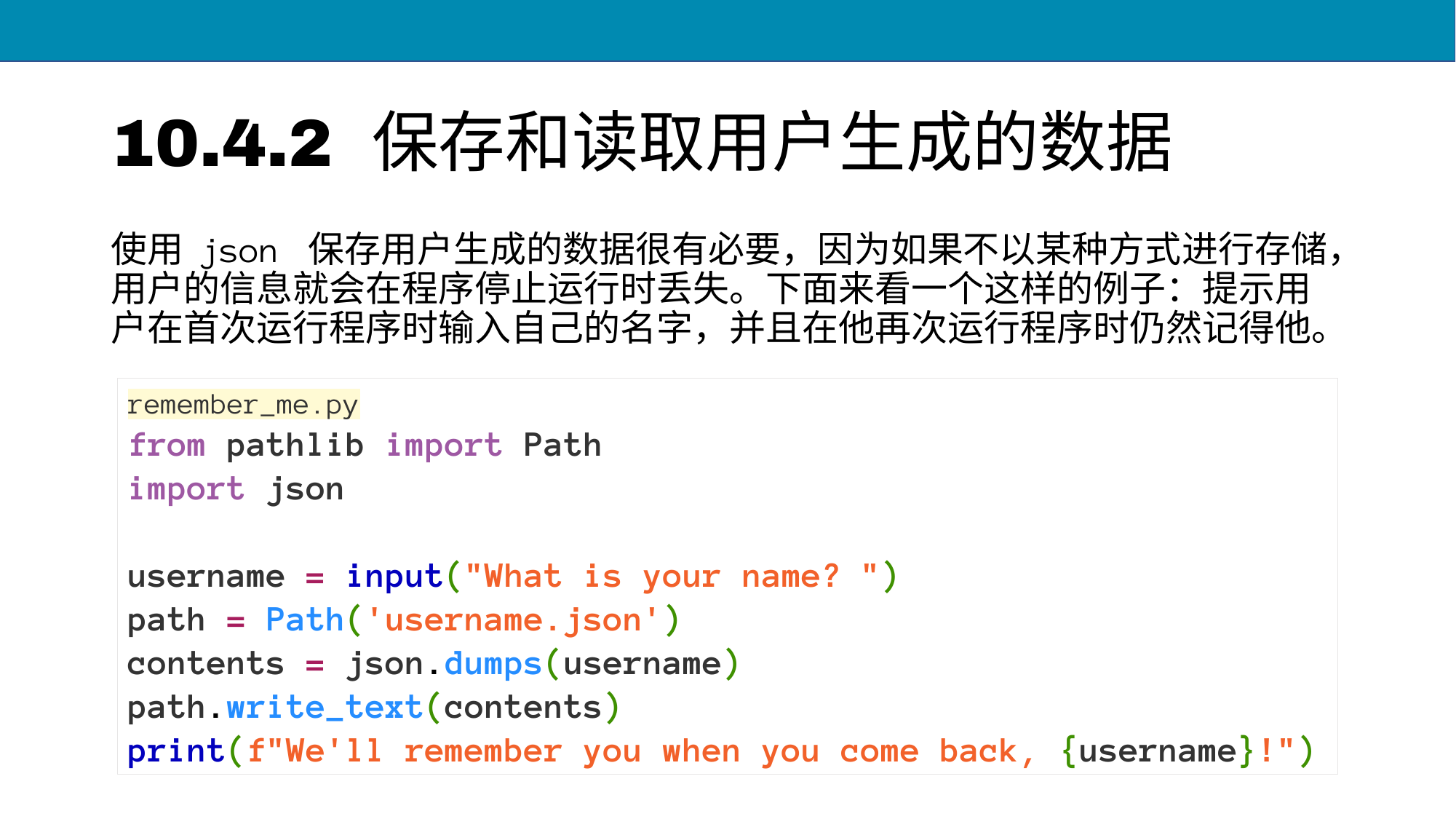

# 10.4.2 保存和读取用户生成的数据
使用 json 保存用户生成的数据很有必要，因为如果不以某种方式进行存储，用户的信息就会在程序停止运行时丢失。下面来看一个这样的例子：提示用户在首次运行程序时输入自己的名字，并且在他再次运行程序时仍然记得他。
remember_me.py
from pathlib import Path
import json
username = input("What is your name? ")
path = Path('username.json')
contents = json.dumps(username)
path.write_text(contents)
print(f"We'll remember you when you come back, {username}!")